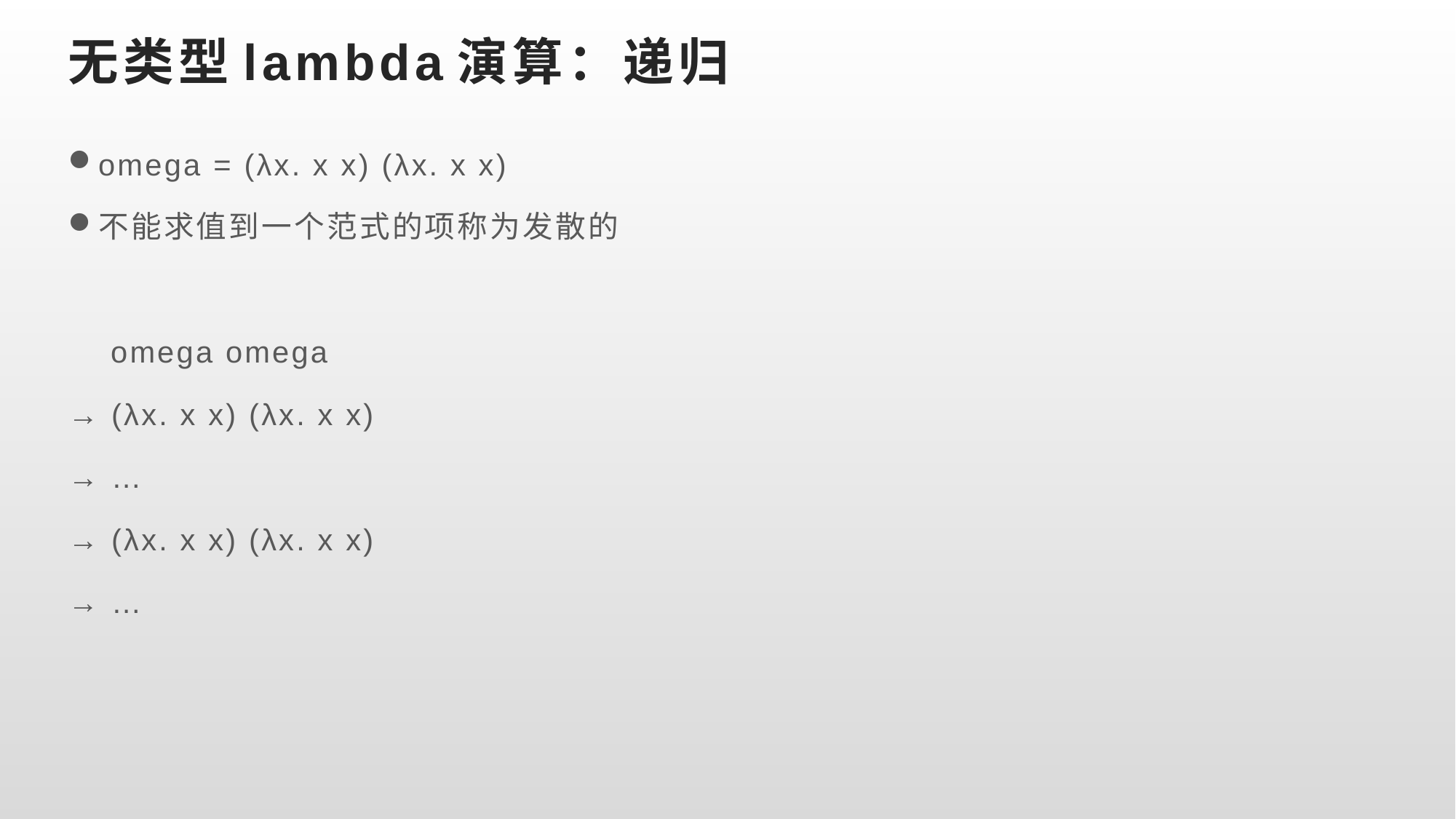

# 无类型lambda演算：递归
omega = (λx. x x) (λx. x x)
不能求值到一个范式的项称为发散的

    omega omega
→ (λx. x x) (λx. x x)
→ …
→ (λx. x x) (λx. x x)
→ …